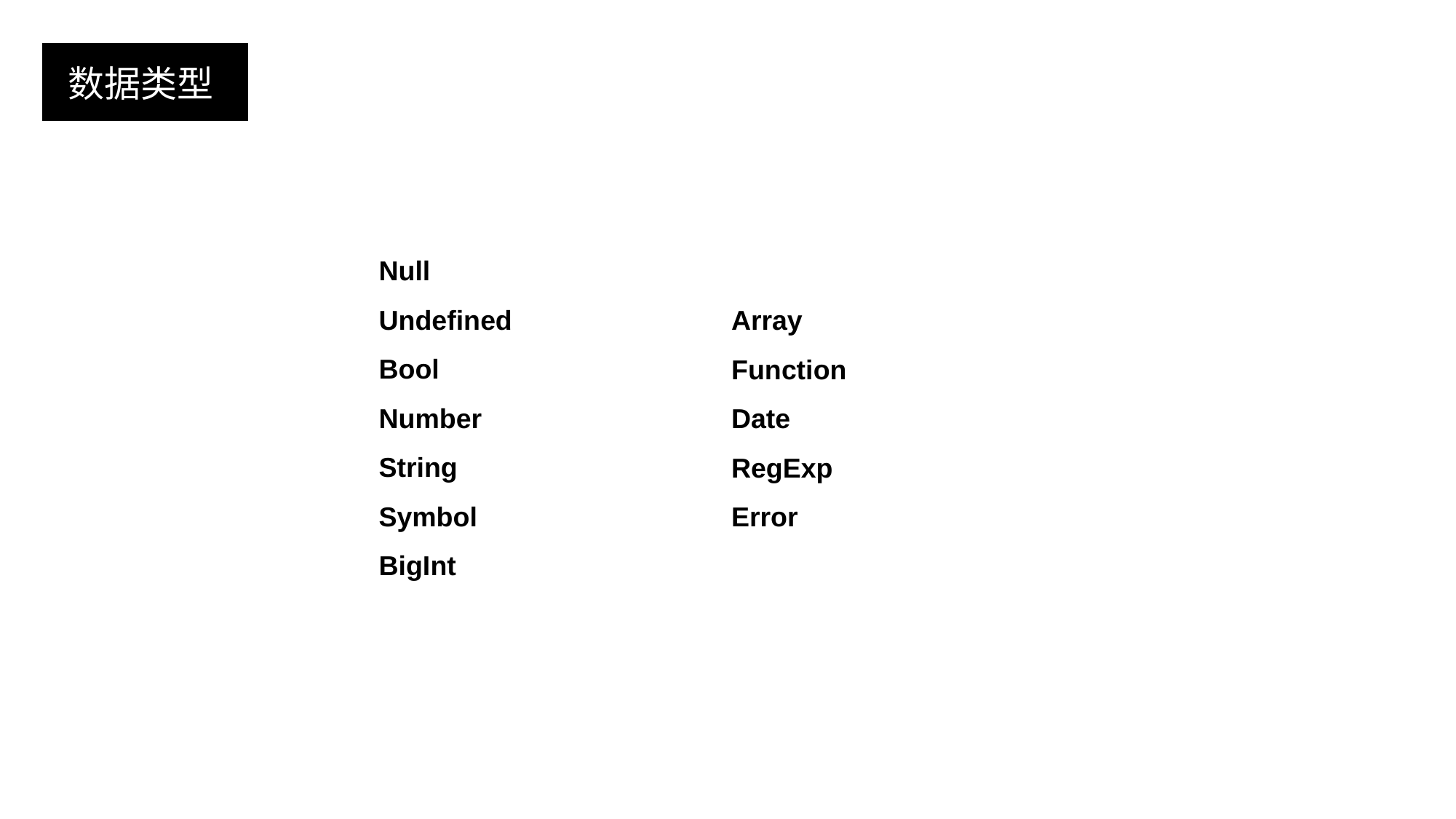

数据类型
Null
Undefined
Bool
Number
String
Symbol
BigInt
Array
Function
Date
RegExp
Error